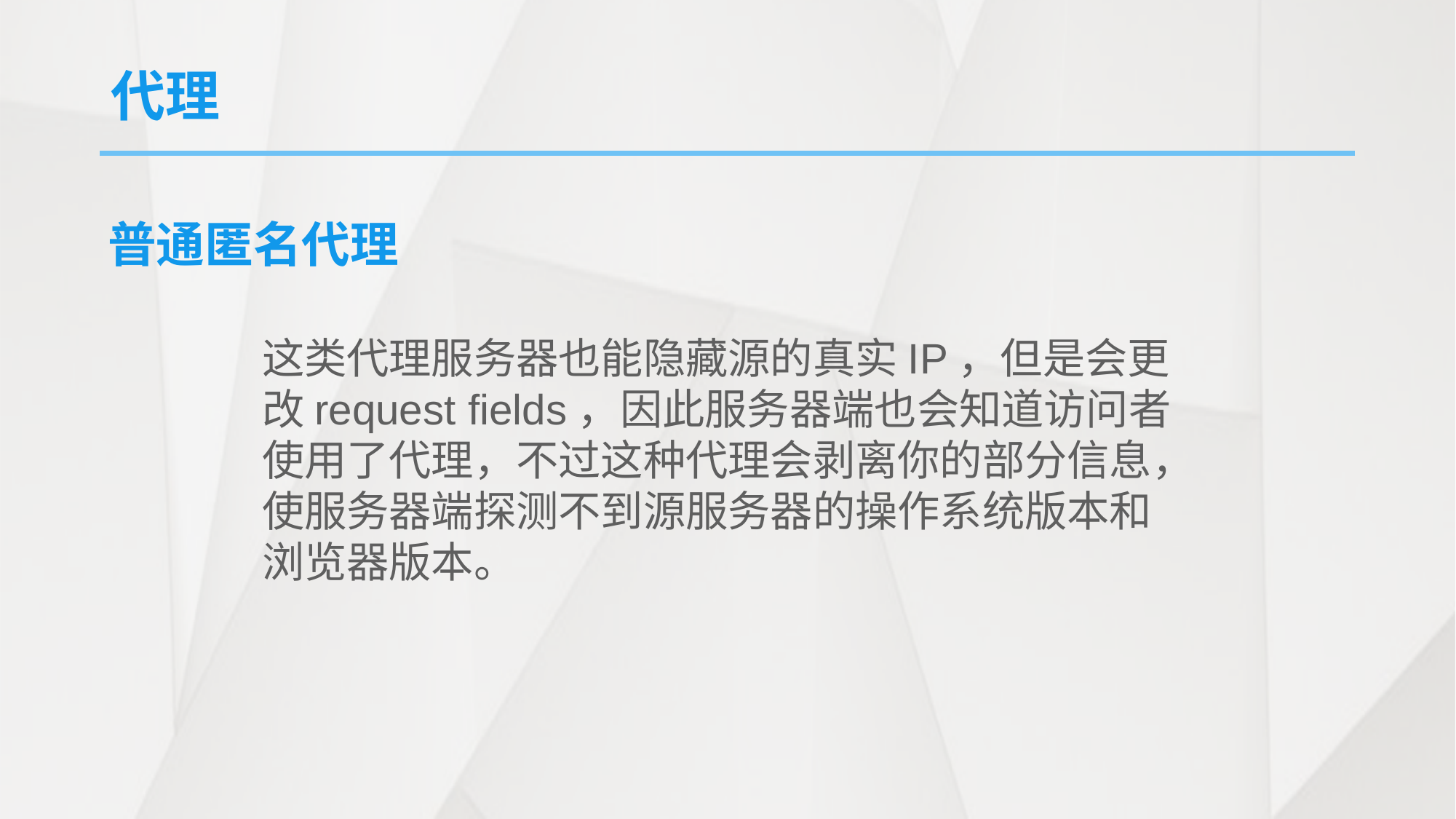

代理
普通匿名代理
这类代理服务器也能隐藏源的真实IP，但是会更改request fields，因此服务器端也会知道访问者使用了代理，不过这种代理会剥离你的部分信息，使服务器端探测不到源服务器的操作系统版本和浏览器版本。